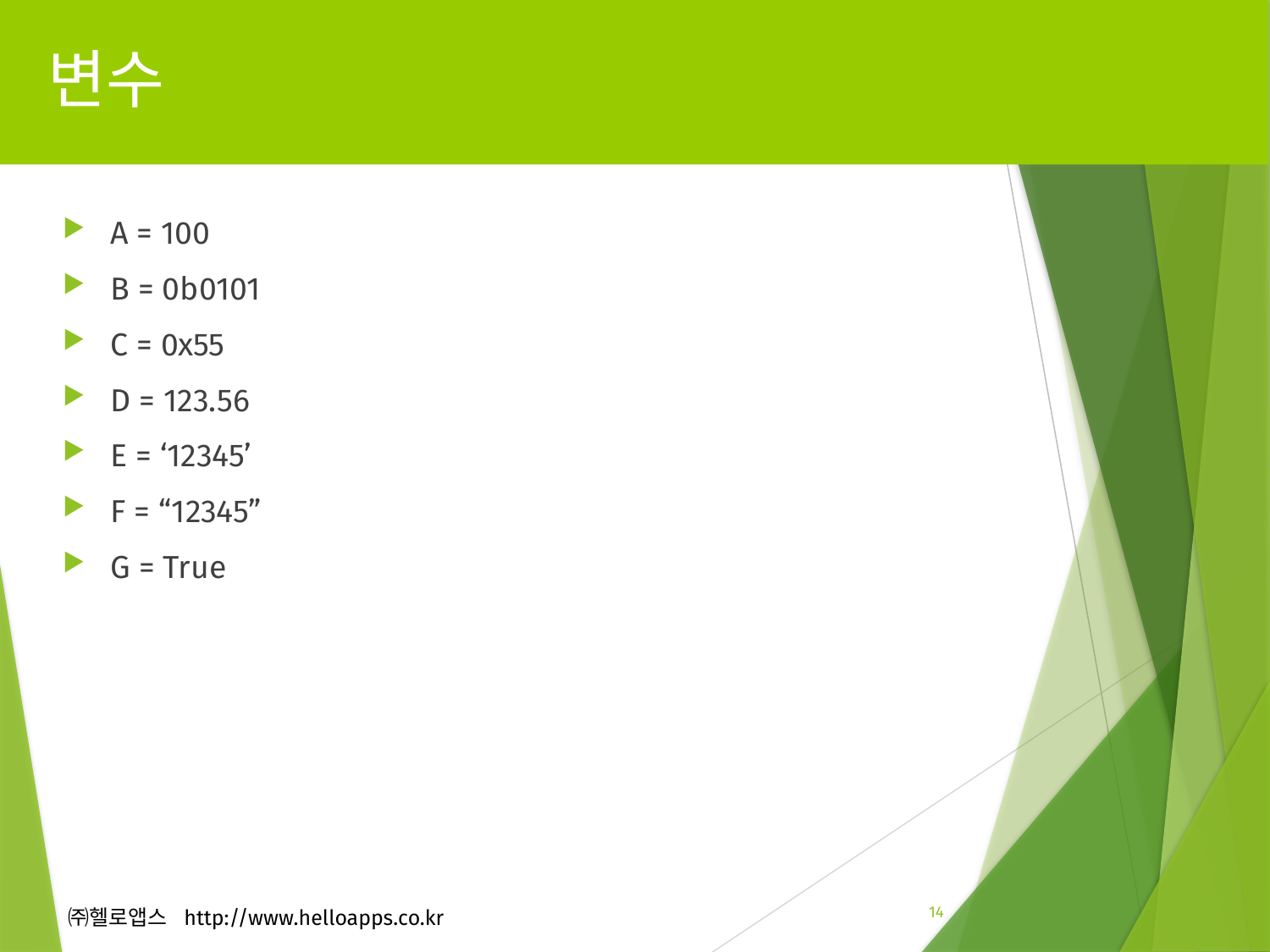

# 변수
A = 100
B = 0b0101
C = 0x55
D = 123.56
E = ‘12345’
F = “12345”
G = True
14